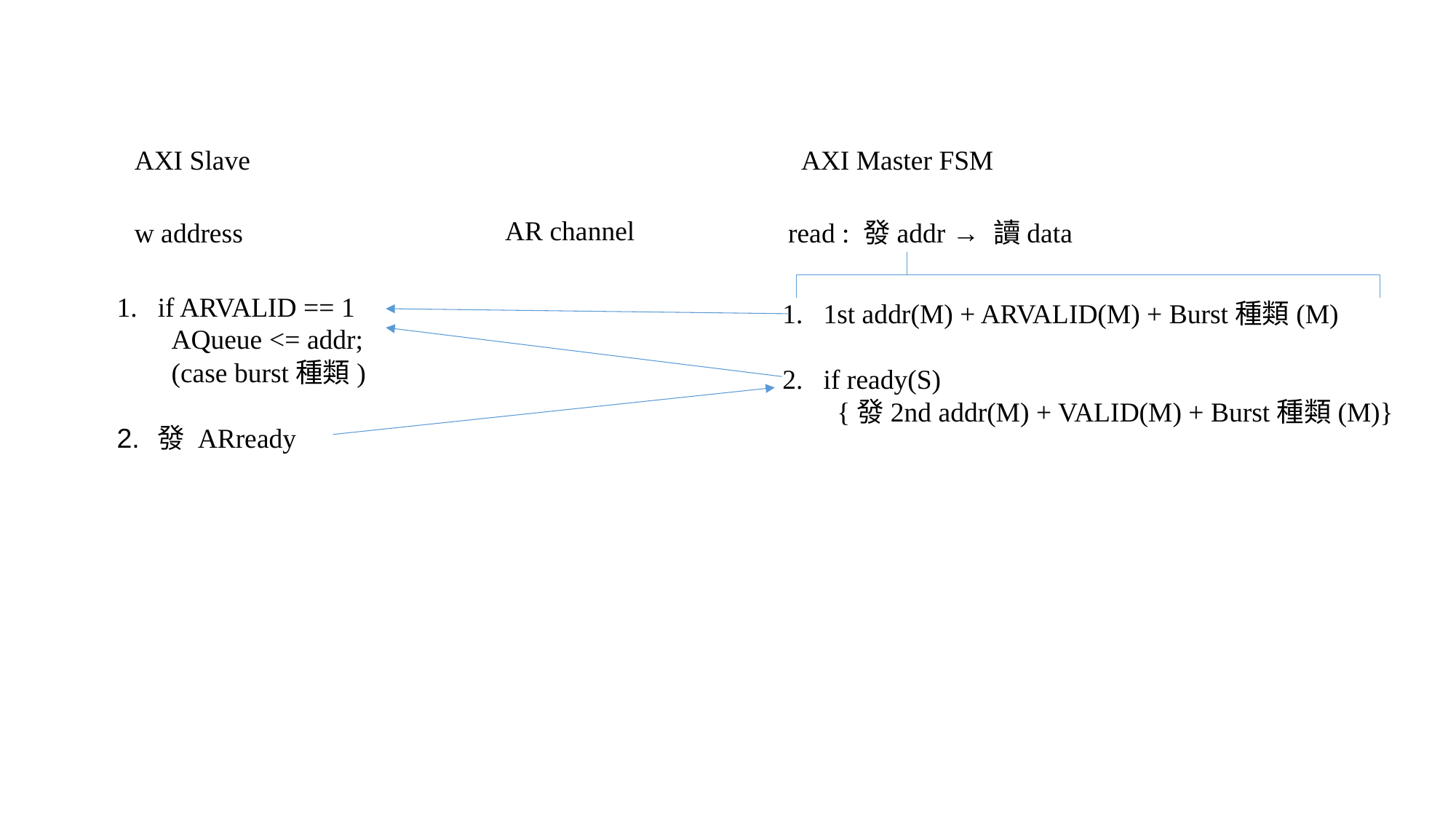

AXI Slave
AXI Master FSM
AR channel
w address
read : 發addr → 讀data
if ARVALID == 1
AQueue <= addr;
(case burst種類)

發 ARready
1st addr(M) + ARVALID(M) + Burst種類(M)

if ready(S)
{發2nd addr(M) + VALID(M) + Burst種類(M)}